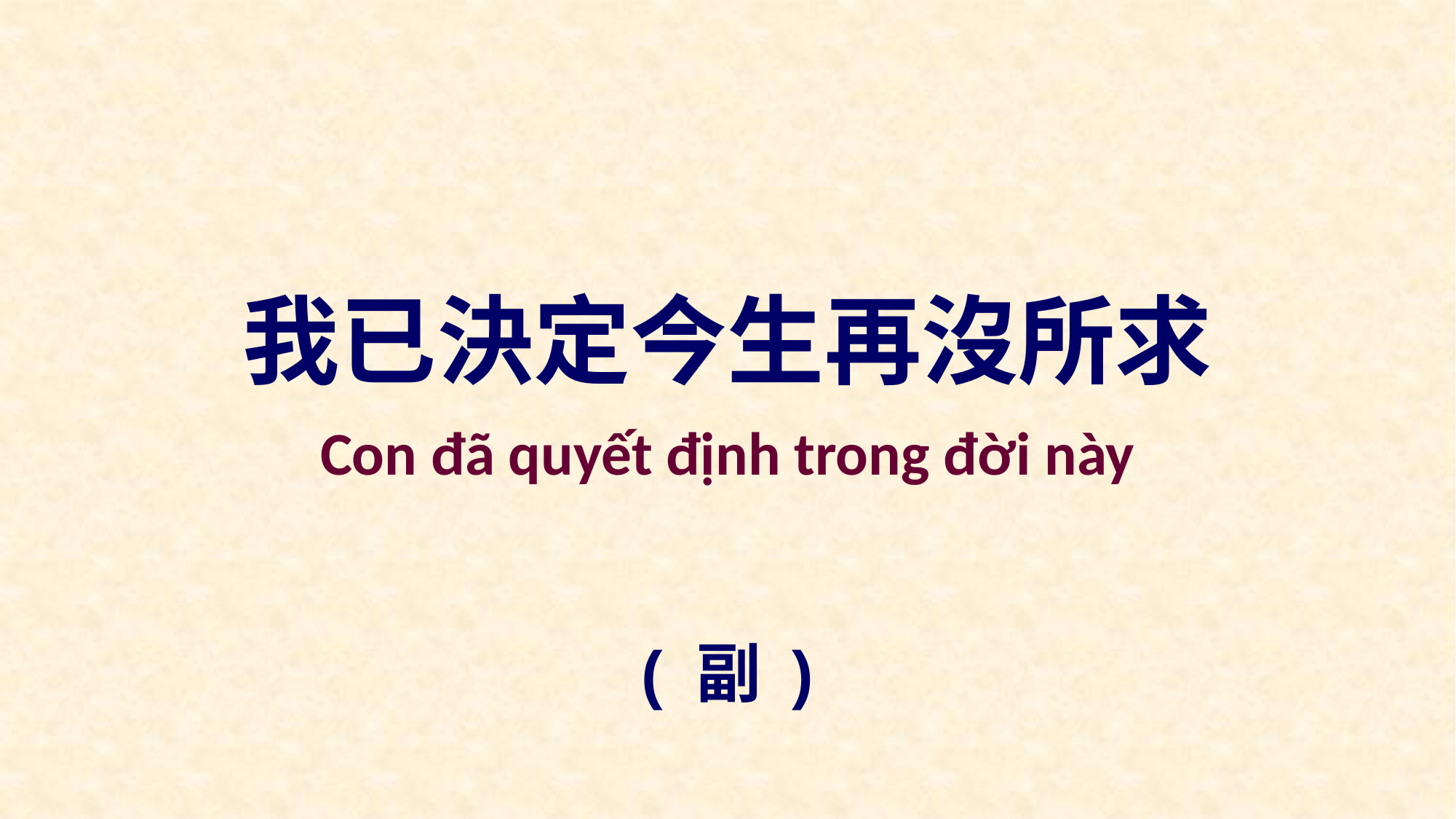

我已決定今生再沒所求
Con đã quyết định trong đời này
( 副 )